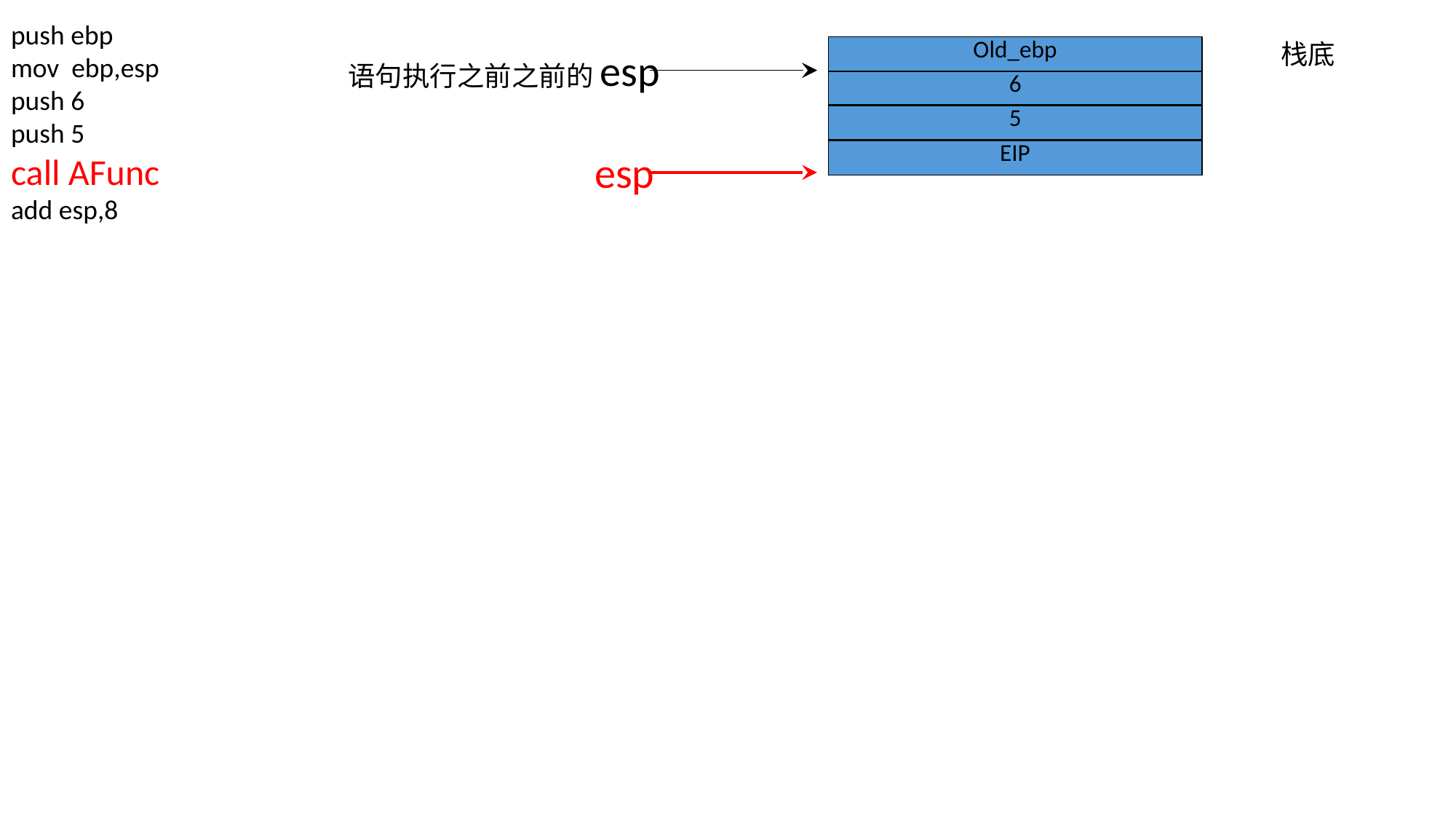

push ebp
mov  ebp,esp
push 6
push 5
call AFunc
add esp,8

栈底
| Old\_ebp |
| --- |
语句执行之前之前的esp
| 6 |
| --- |
| 5 |
| --- |
esp
| EIP |
| --- |